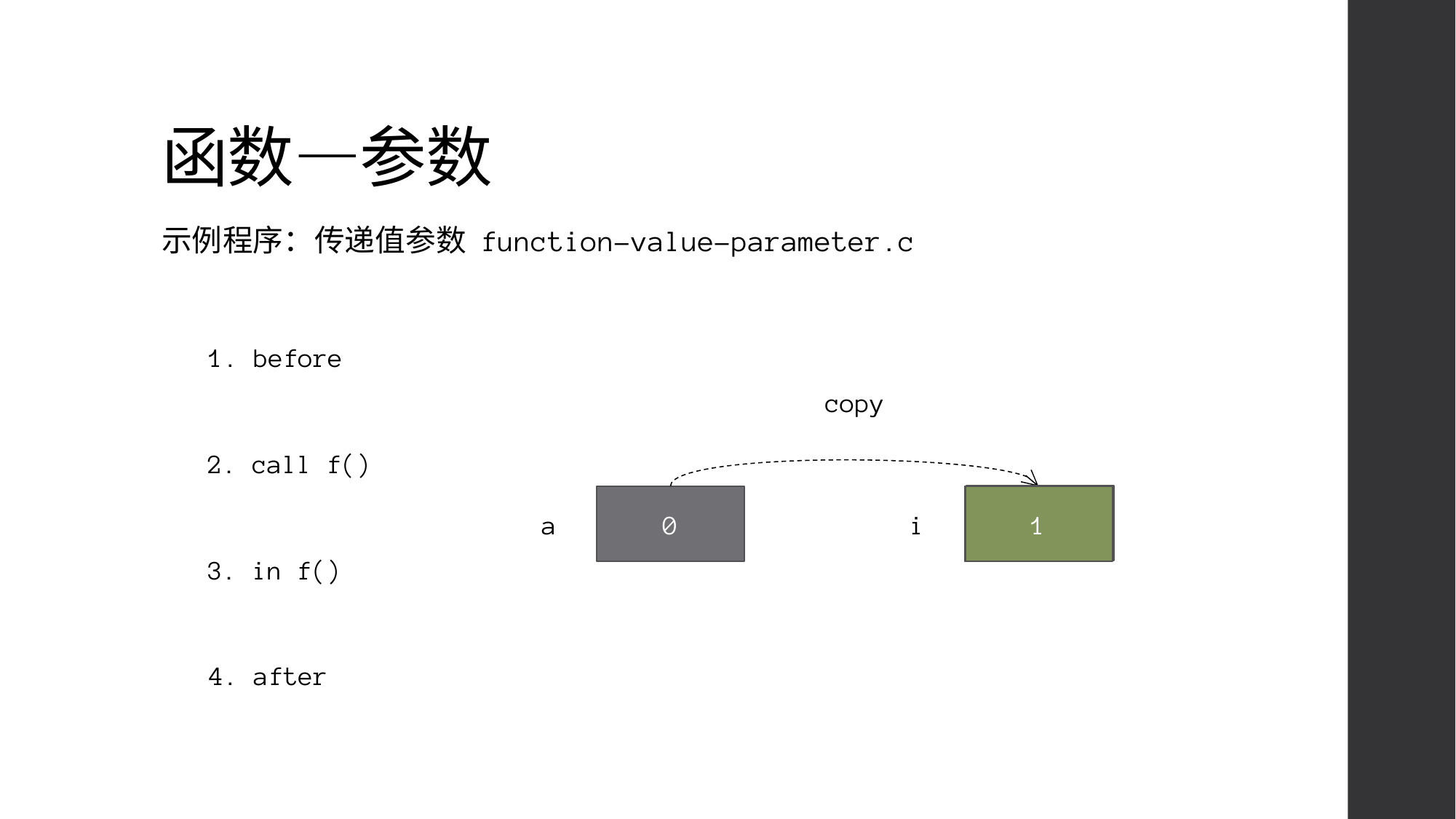

# 函数—参数
示例程序：传递值参数 function-value-parameter.c

1. before
copy
2. call f()
0
a
0
i

1
3. in f()
4. after